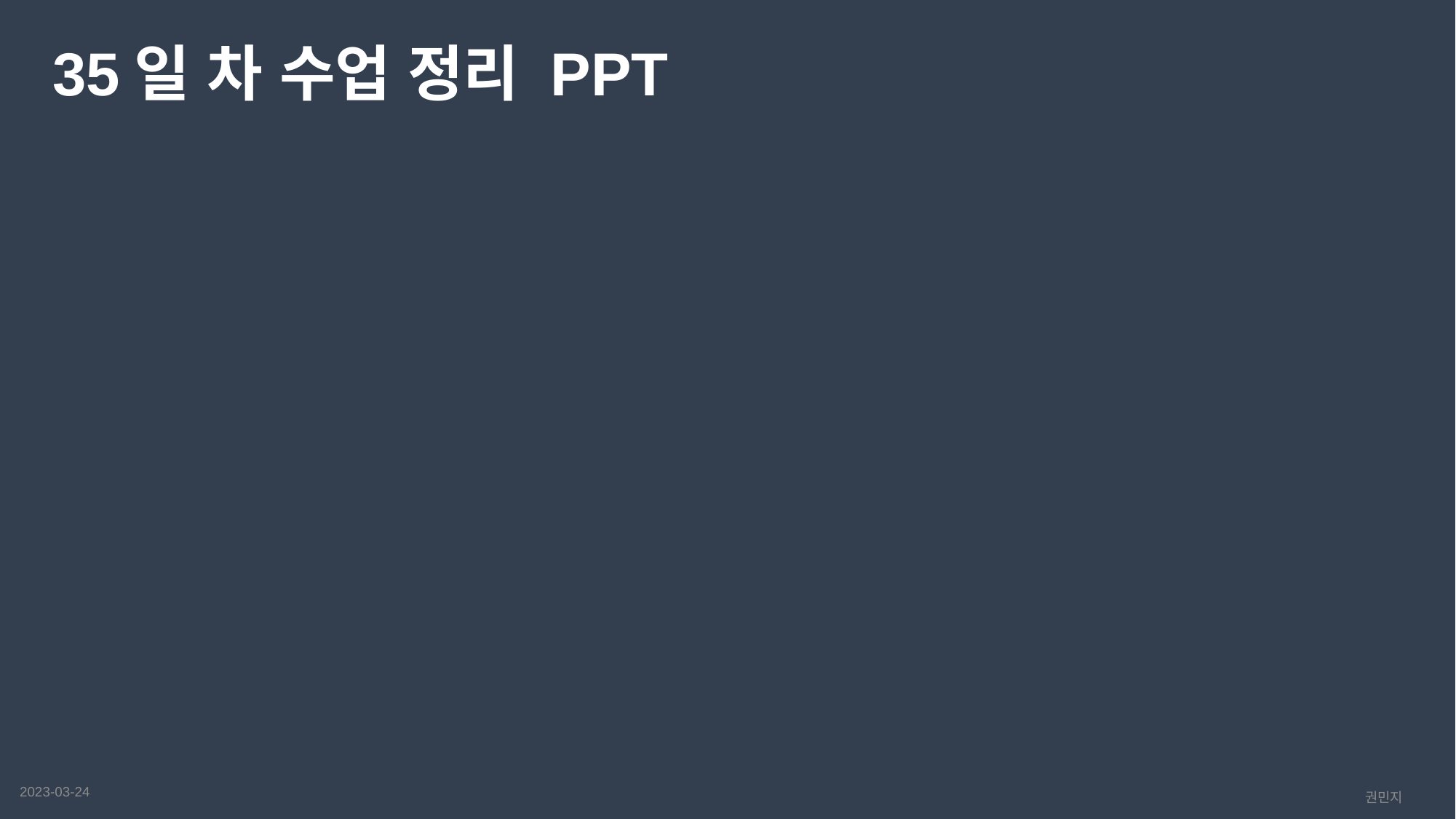

35일 차 수업 정리 PPT
2023-03-24
권민지